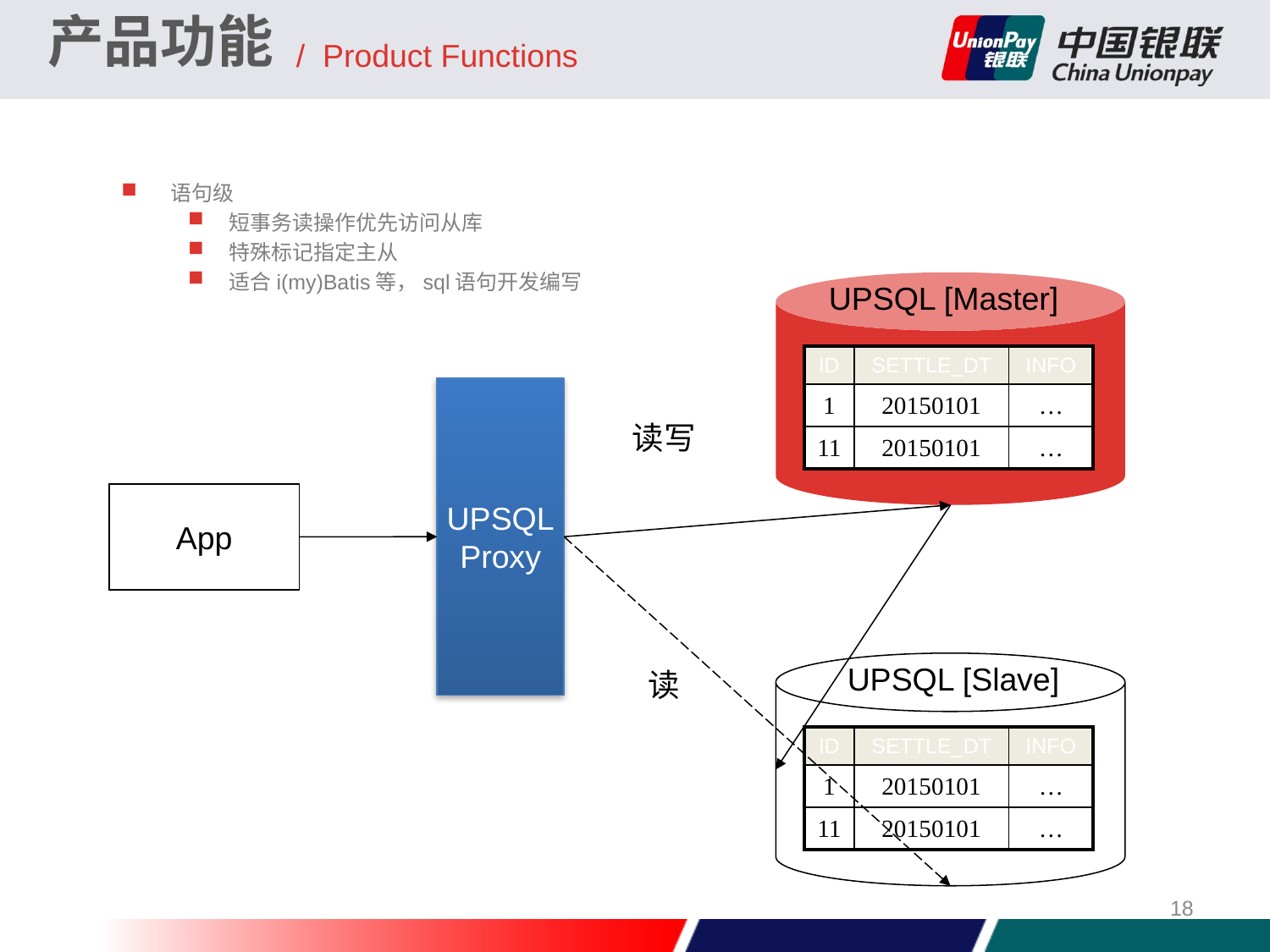

产品功能
/  Product Functions
语句级
短事务读操作优先访问从库
特殊标记指定主从
适合i(my)Batis等，sql语句开发编写

UPSQL [Master]

| ID | SETTLE\_DT | INFO |
| --- | --- | --- |
| 1 | 20150101 | … |
| 11 | 20150101 | … |
UPSQL
Proxy
读写
App
UPSQL [Slave]

读
| ID | SETTLE\_DT | INFO |
| --- | --- | --- |
| 1 | 20150101 | … |
| 11 | 20150101 | … |
18